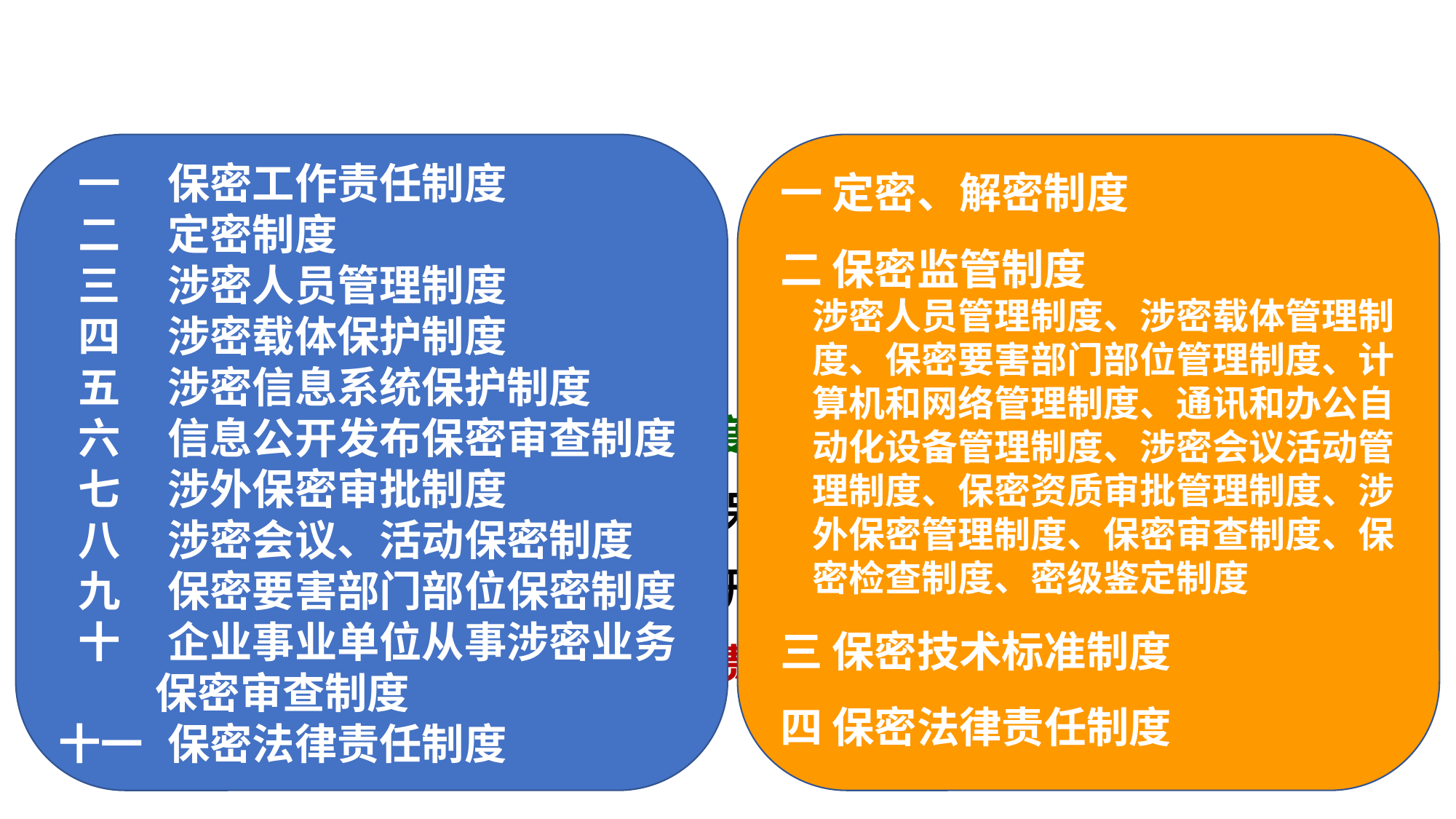

一	保密工作责任制度
 二	定密制度
 三	涉密人员管理制度
 四	涉密载体保护制度
 五	涉密信息系统保护制度
 六	信息公开发布保密审查制度
 七	涉外保密审批制度
 八	涉密会议、活动保密制度
 九	保密要害部门部位保密制度
 十	企业事业单位从事涉密业务
         保密审查制度
十一	保密法律责任制度
一 定密、解密制度
二 保密监管制度
涉密人员管理制度、涉密载体管理制度、保密要害部门部位管理制度、计算机和网络管理制度、通讯和办公自动化设备管理制度、涉密会议活动管理制度、保密资质审批管理制度、涉外保密管理制度、保密审查制度、保密检查制度、密级鉴定制度
三 保密技术标准制度
四 保密法律责任制度

保密法学的研究对象
2.保密法学制度研究
  既包括对我国现行保密法律制度的研究：
       定密制度、保密执法制度、保密监管制度、保密法律责任制度
  也包括对比较保密法律制度的研究：
       国外保密法律制度（像定密责任人制度）